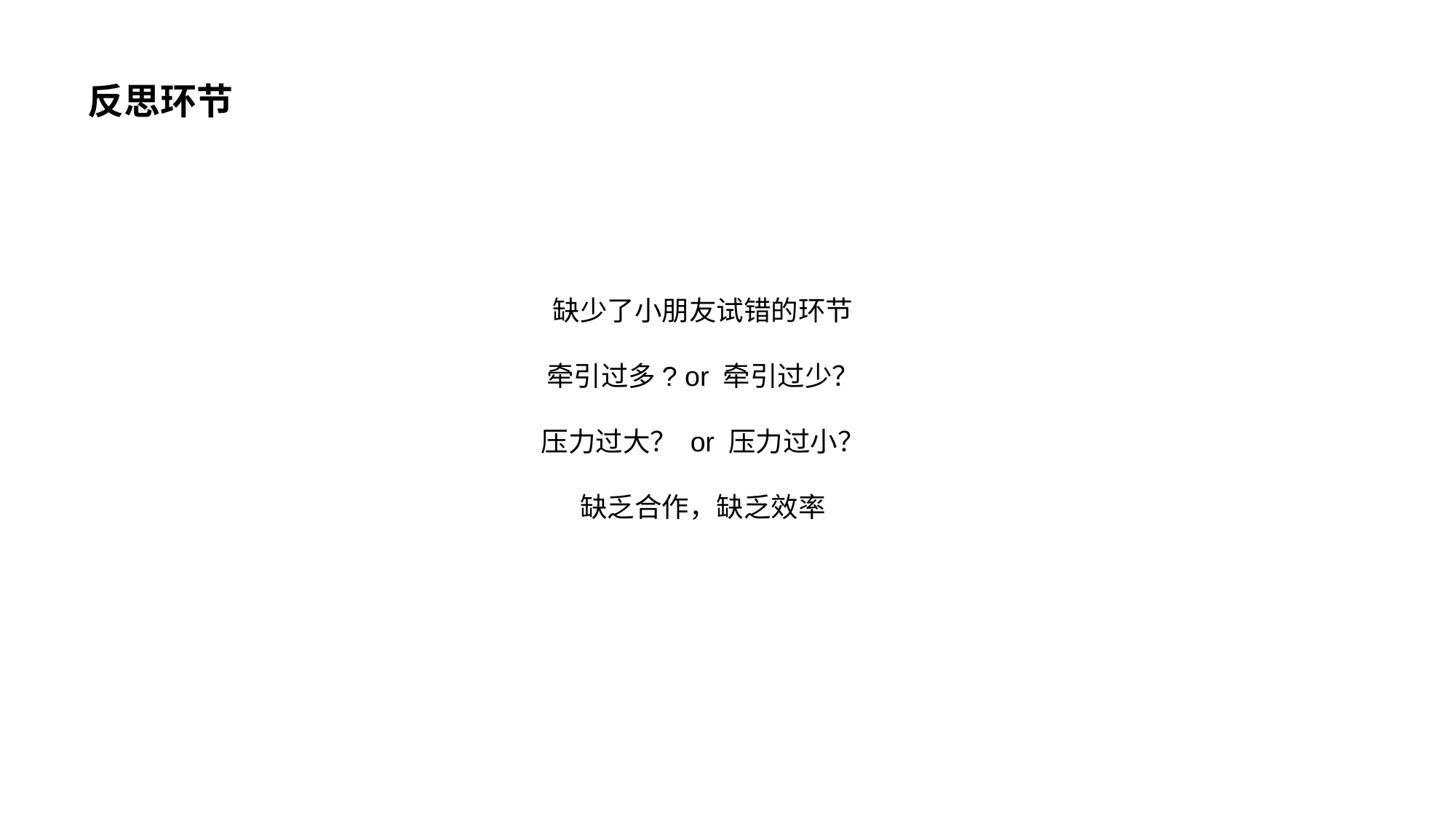

反思环节
缺少了小朋友试错的环节

牵引过多? or 牵引过少？

压力过大？ or 压力过小？

缺乏合作，缺乏效率